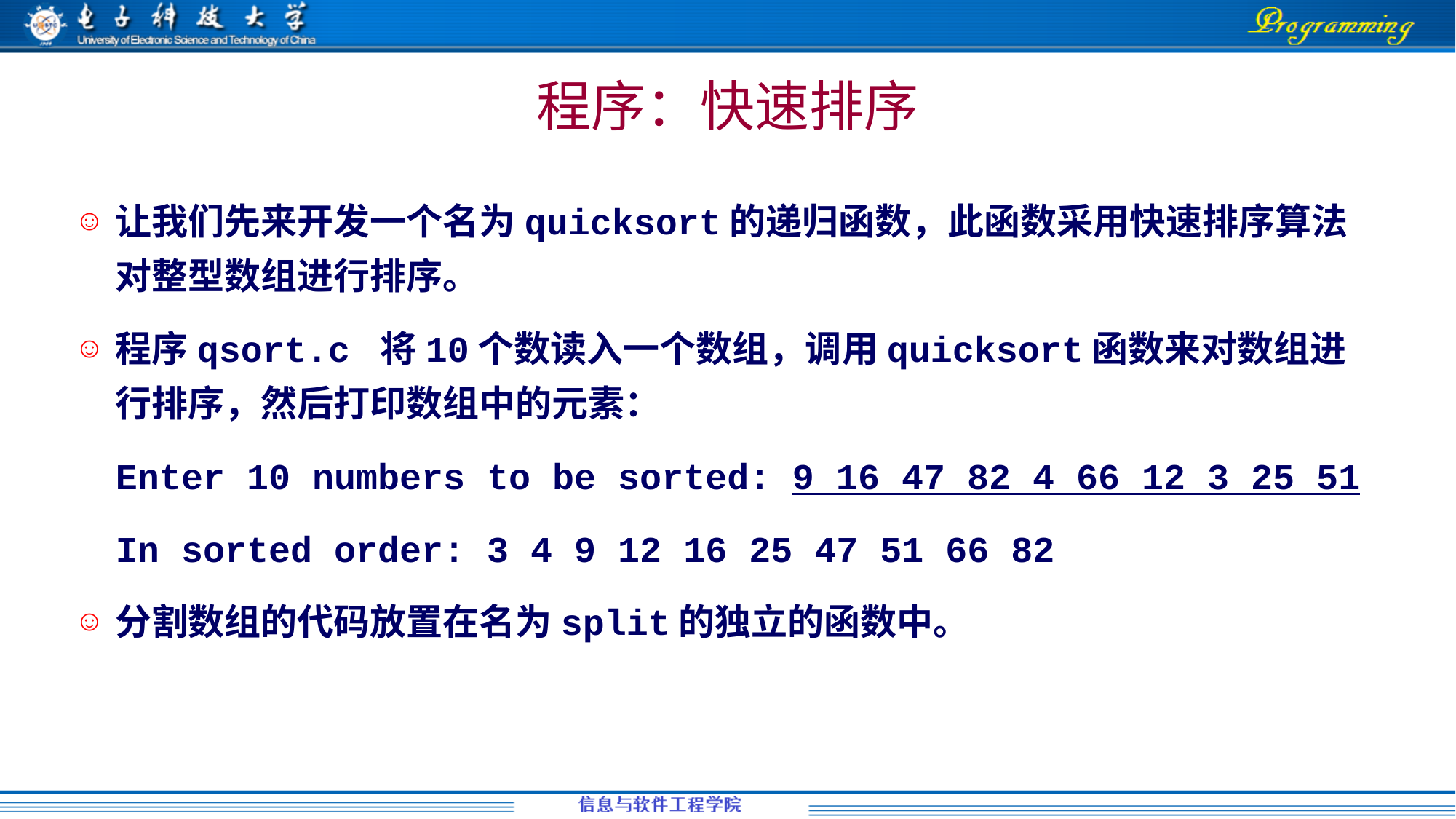

程序：快速排序
让我们先来开发一个名为quicksort的递归函数，此函数采用快速排序算法对整型数组进行排序。
程序qsort.c 将10个数读入一个数组，调用quicksort函数来对数组进行排序，然后打印数组中的元素：
	Enter 10 numbers to be sorted: 9 16 47 82 4 66 12 3 25 51
	In sorted order: 3 4 9 12 16 25 47 51 66 82
分割数组的代码放置在名为split的独立的函数中。